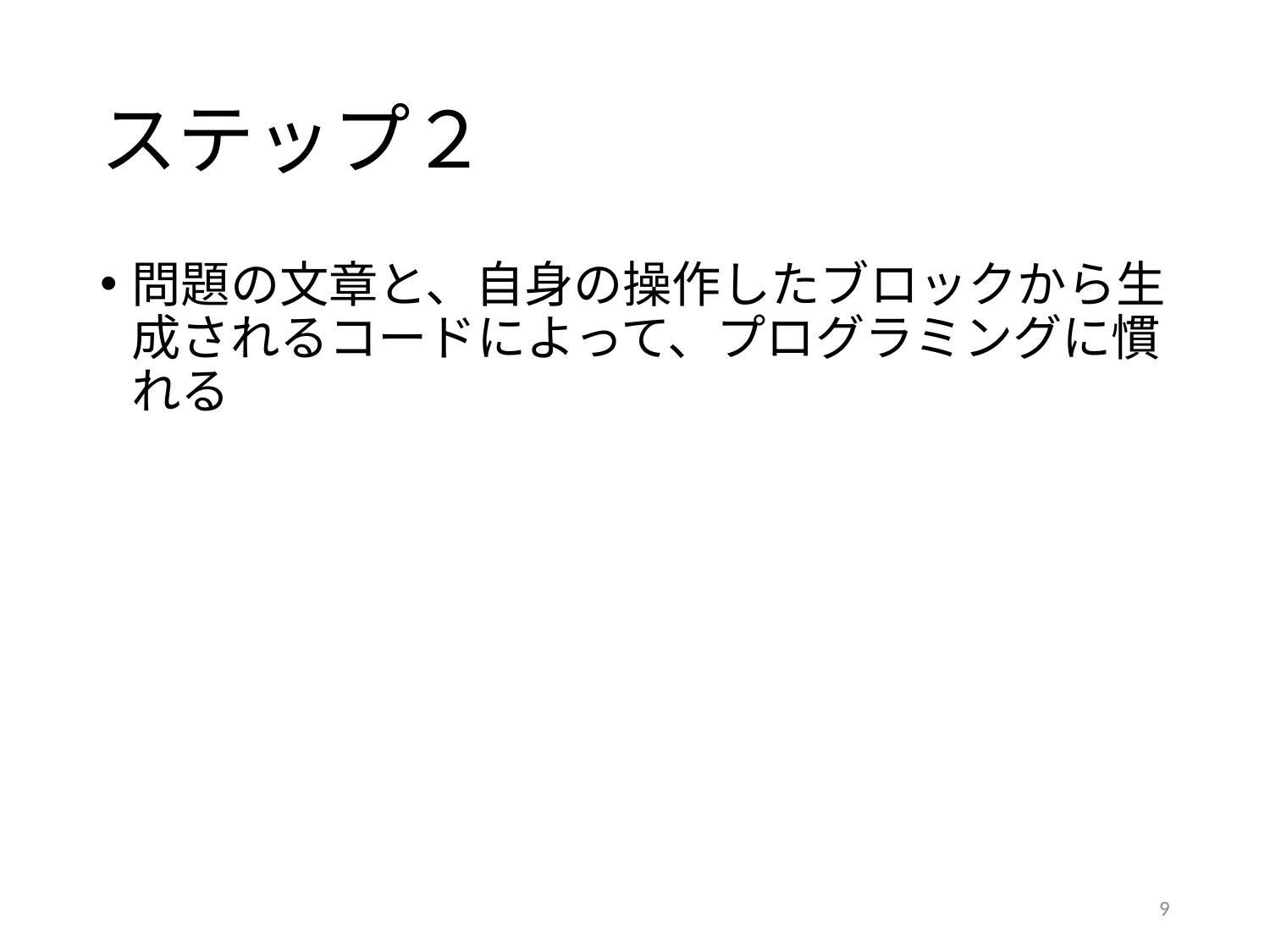

# ステップ２
問題の文章と、自身の操作したブロックから生成されるコードによって、プログラミングに慣れる

9